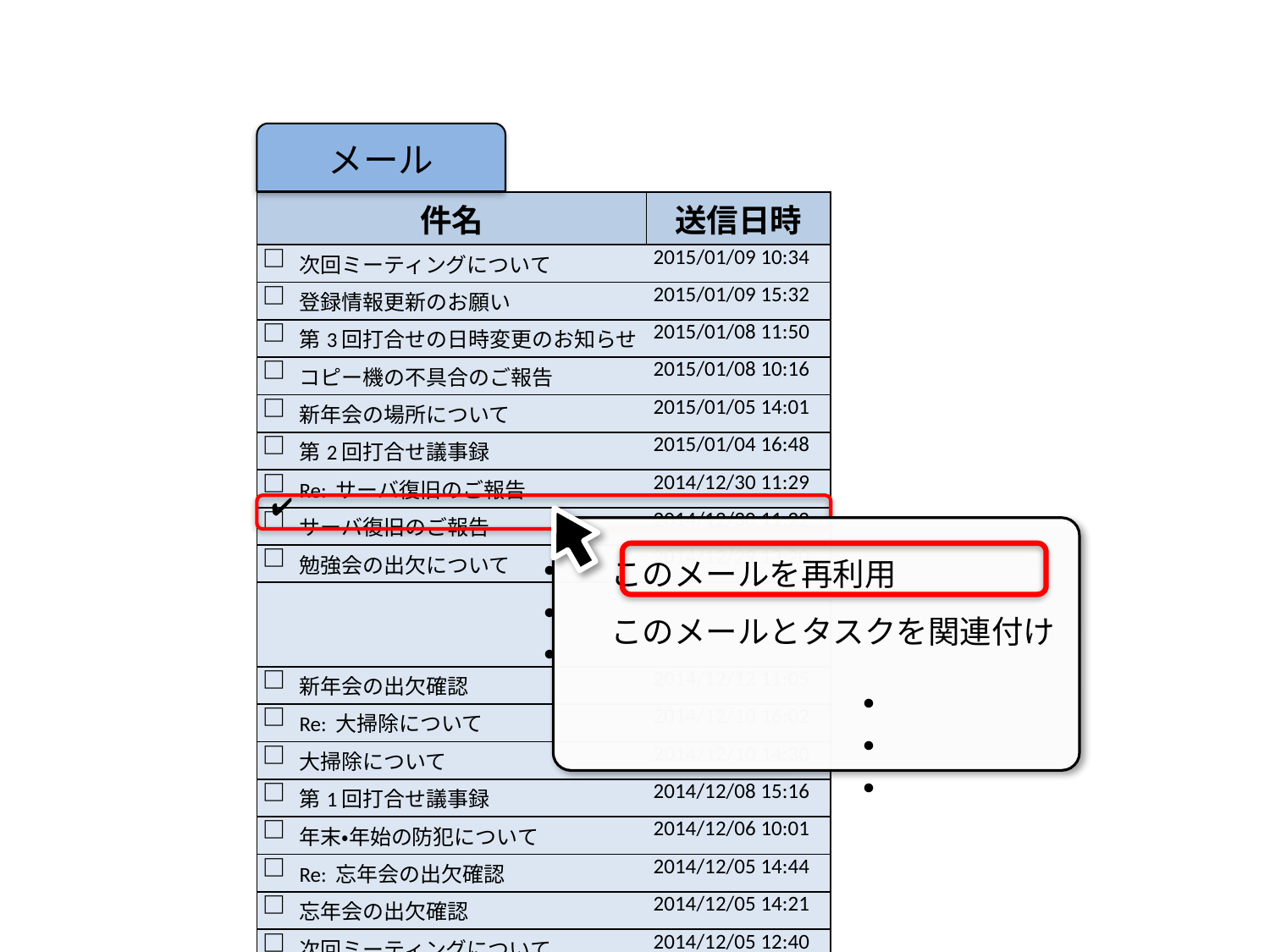

メール
| 件名 |  | 送信日時 |
| --- | --- | --- |
| ⬜️ | 次回ミーティングについて | 2015/01/09 10:34 |
| ⬜️ | 登録情報更新のお願い | 2015/01/09 15:32 |
| ⬜️ | 第3回打合せの日時変更のお知らせ | 2015/01/08 11:50 |
| ⬜️ | コピー機の不具合のご報告 | 2015/01/08 10:16 |
| ⬜️ | 新年会の場所について | 2015/01/05 14:01 |
| ⬜️ | 第2回打合せ議事録 | 2015/01/04 16:48 |
| ⬜️ | Re: サーバ復旧のご報告 | 2014/12/30 11:29 |
| ⬜️ | サーバ復旧のご報告 | 2014/12/30 11:22 |
| ⬜️ | 勉強会の出欠について | 2014/12/29 13:20 |
|  |  |  |
|  |  |  |
|  |  |  |
| ⬜️ | 新年会の出欠確認 | 2014/12/12 11:05 |
| ⬜️ | Re: 大掃除について | 2014/12/10 16:02 |
| ⬜️ | 大掃除について | 2014/12/10 14:30 |
| ⬜️ | 第1回打合せ議事録 | 2014/12/08 15:16 |
| ⬜️ | 年末・年始の防犯について | 2014/12/06 10:01 |
| ⬜️ | Re: 忘年会の出欠確認 | 2014/12/05 14:44 |
| ⬜️ | 忘年会の出欠確認 | 2014/12/05 14:21 |
| ⬜️ | 次回ミーティングについて | 2014/12/05 12:40 |
| ⬜️ | 忘年会のお知らせ | 2014/12/04 10:59 |
✔️

このメールを再利用
このメールとタスクを関連付け
・・・

・・・